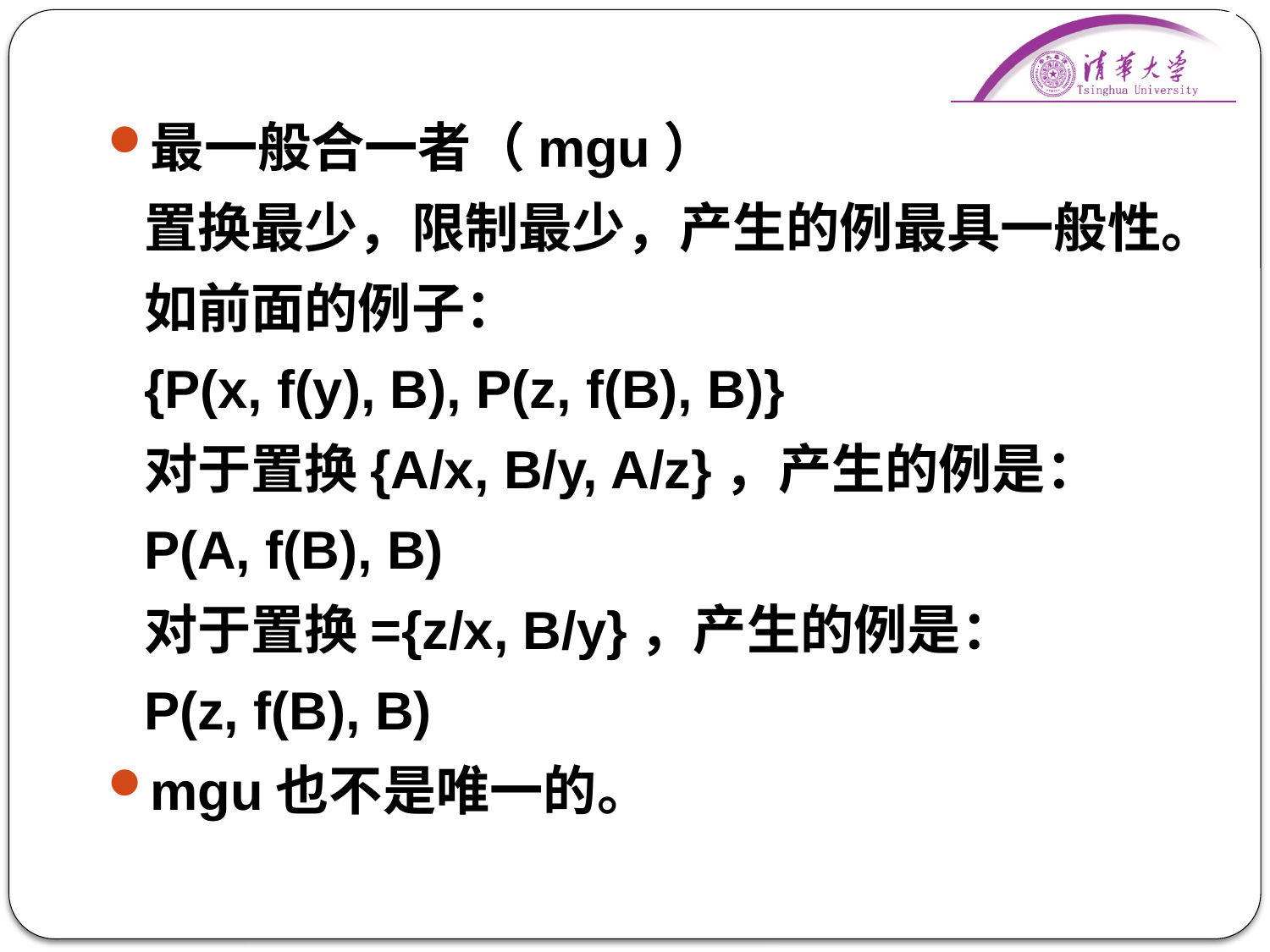

最一般合一者（mgu）
	置换最少，限制最少，产生的例最具一般性。
	如前面的例子：
	{P(x, f(y), B), P(z, f(B), B)}
	对于置换{A/x, B/y, A/z}，产生的例是：
		P(A, f(B), B)
	对于置换={z/x, B/y}，产生的例是：
		P(z, f(B), B)
mgu也不是唯一的。
15